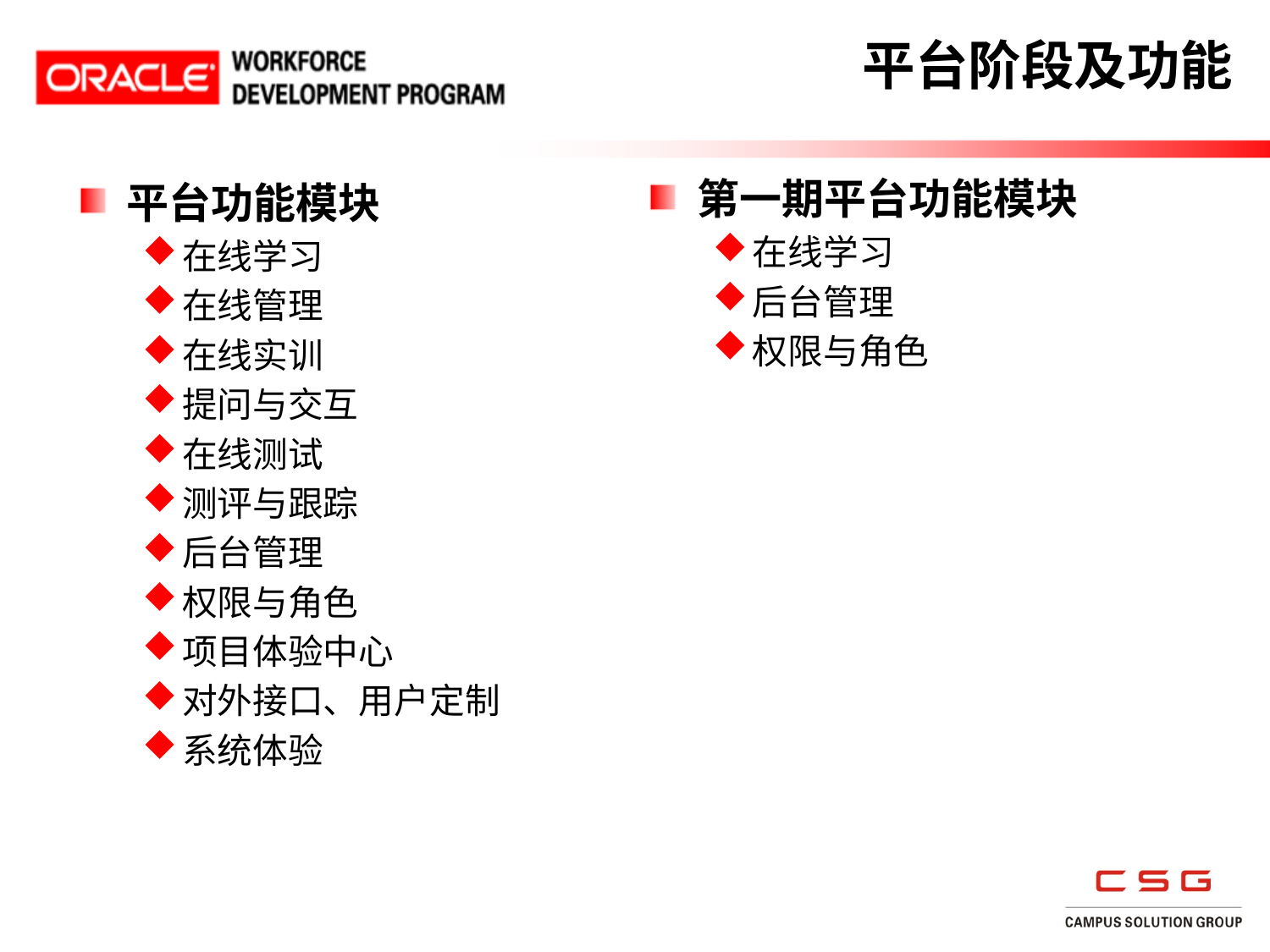

# 平台阶段及功能
第一期平台功能模块
在线学习
后台管理
权限与角色

平台功能模块
在线学习
在线管理
在线实训
提问与交互
在线测试
测评与跟踪
后台管理
权限与角色
项目体验中心
对外接口、用户定制
系统体验